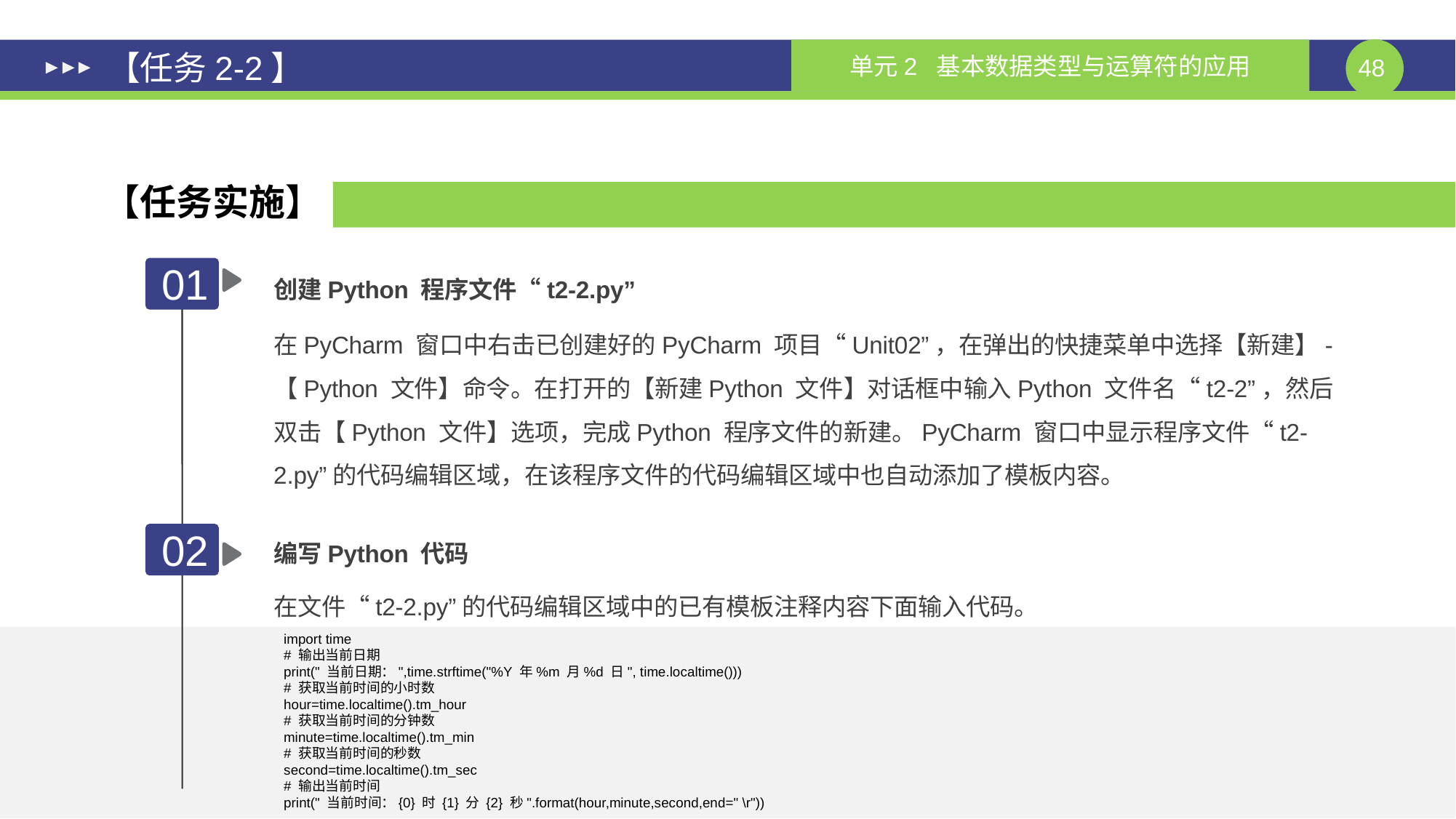

# 【任务2-2】
【任务实施】

01

创建Python 程序文件“t2-2.py”

在PyCharm 窗口中右击已创建好的PyCharm 项目“Unit02”，在弹出的快捷菜单中选择【新建】-【Python 文件】命令。在打开的【新建Python 文件】对话框中输入Python 文件名“t2-2”，然后双击【Python 文件】选项，完成Python 程序文件的新建。PyCharm 窗口中显示程序文件“t2-2.py”的代码编辑区域，在该程序文件的代码编辑区域中也自动添加了模板内容。
编写Python 代码
02

在文件“t2-2.py”的代码编辑区域中的已有模板注释内容下面输入代码。

import time
# 输出当前日期
print(" 当前日期：",time.strftime("%Y 年%m 月%d 日", time.localtime()))
# 获取当前时间的小时数
hour=time.localtime().tm_hour
# 获取当前时间的分钟数
minute=time.localtime().tm_min
# 获取当前时间的秒数
second=time.localtime().tm_sec
# 输出当前时间
print(" 当前时间：{0} 时 {1} 分 {2} 秒".format(hour,minute,second,end=" \r"))